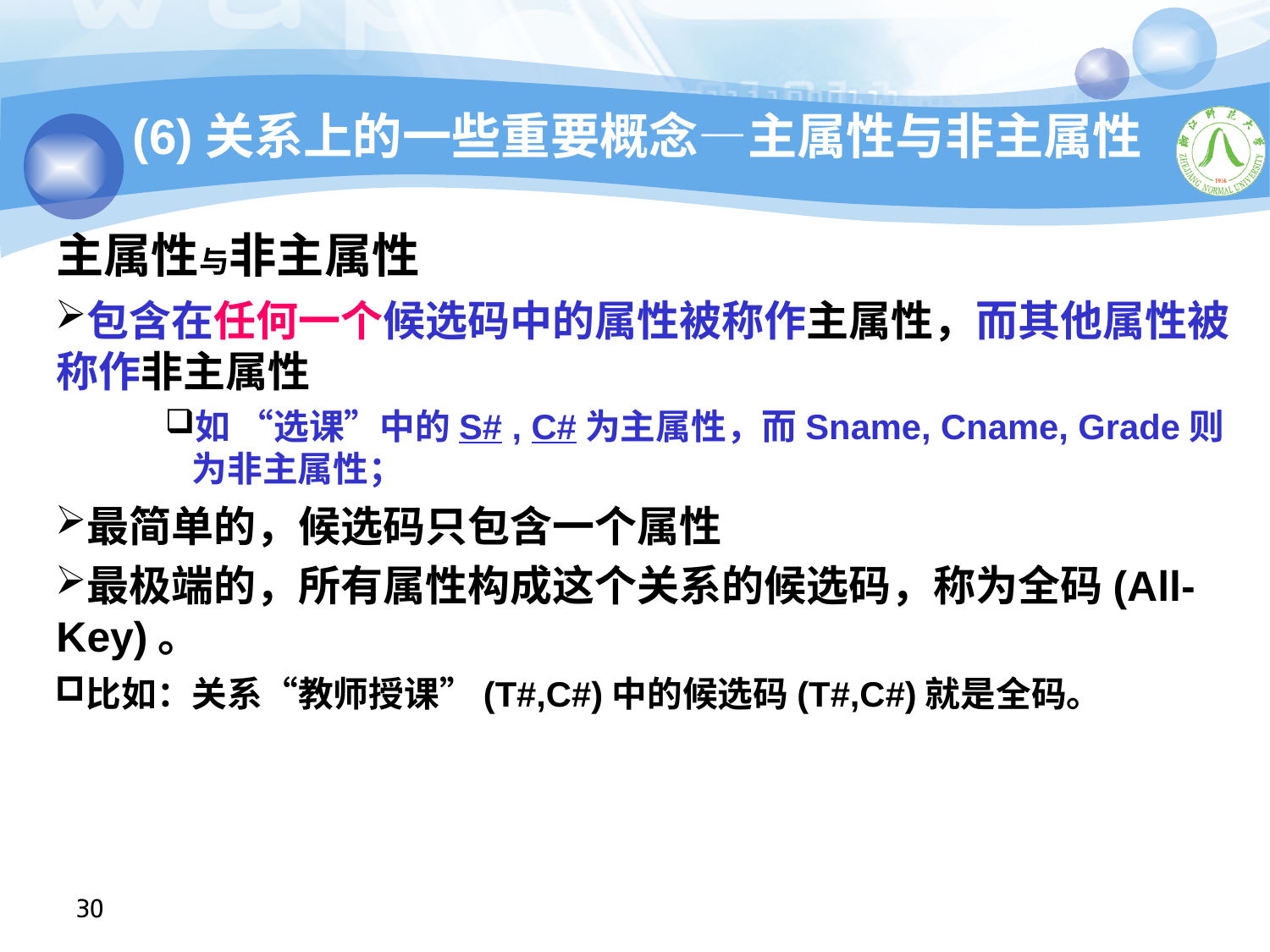

# (6)关系上的一些重要概念—主属性与非主属性
主属性与非主属性
包含在任何一个候选码中的属性被称作主属性，而其他属性被称作非主属性
如 “选课”中的S# , C#为主属性，而Sname, Cname, Grade则为非主属性；
最简单的，候选码只包含一个属性
最极端的，所有属性构成这个关系的候选码，称为全码(All-Key)。
比如：关系“教师授课”(T#,C#)中的候选码(T#,C#)就是全码。
30